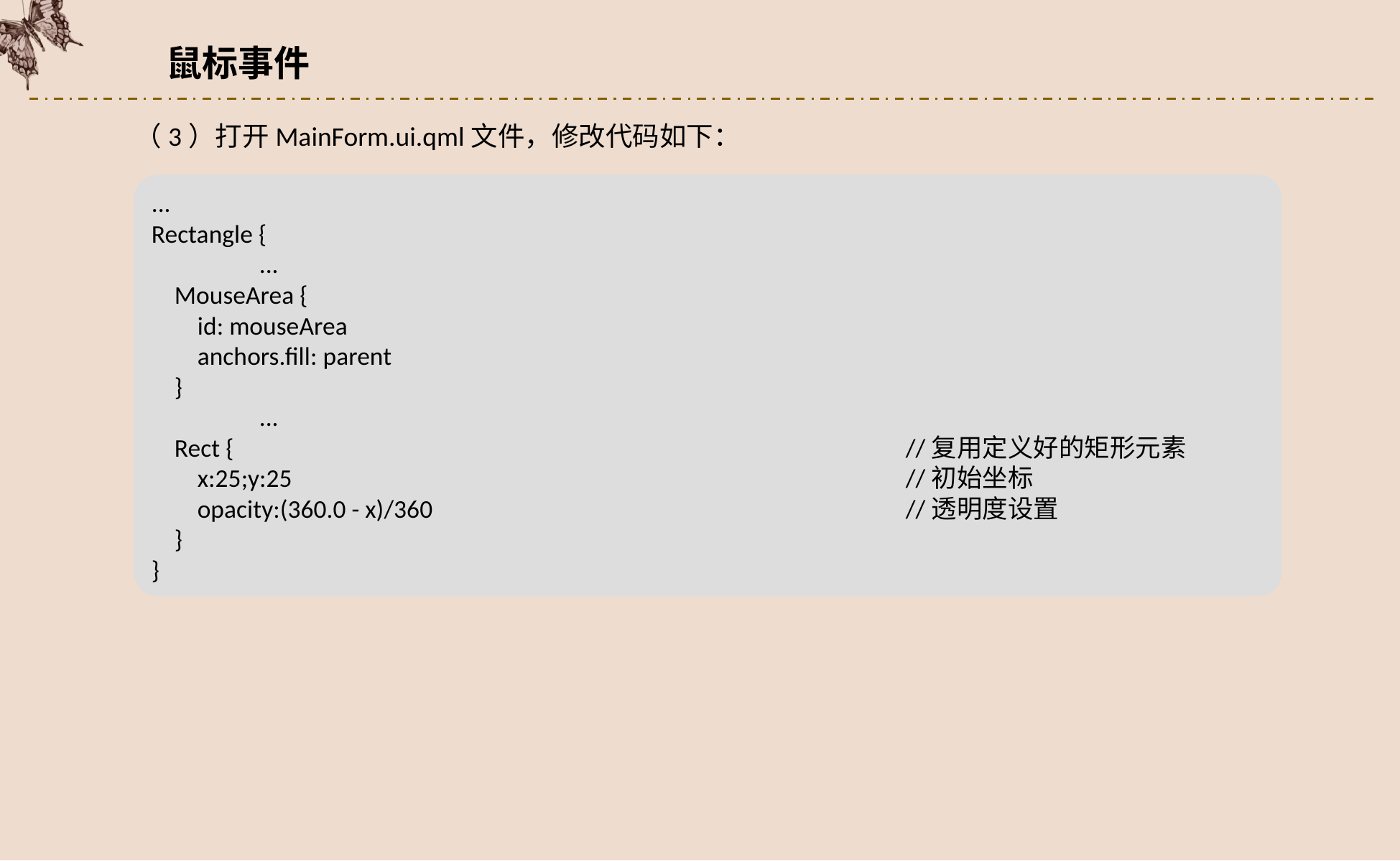

鼠标事件
（3）打开MainForm.ui.qml文件，修改代码如下：
...
Rectangle {
	...
    MouseArea {
        id: mouseArea
        anchors.fill: parent
    }
	...
    Rect {							//复用定义好的矩形元素
        x:25;y:25						//初始坐标
        opacity:(360.0 - x)/360					//透明度设置
    }
}